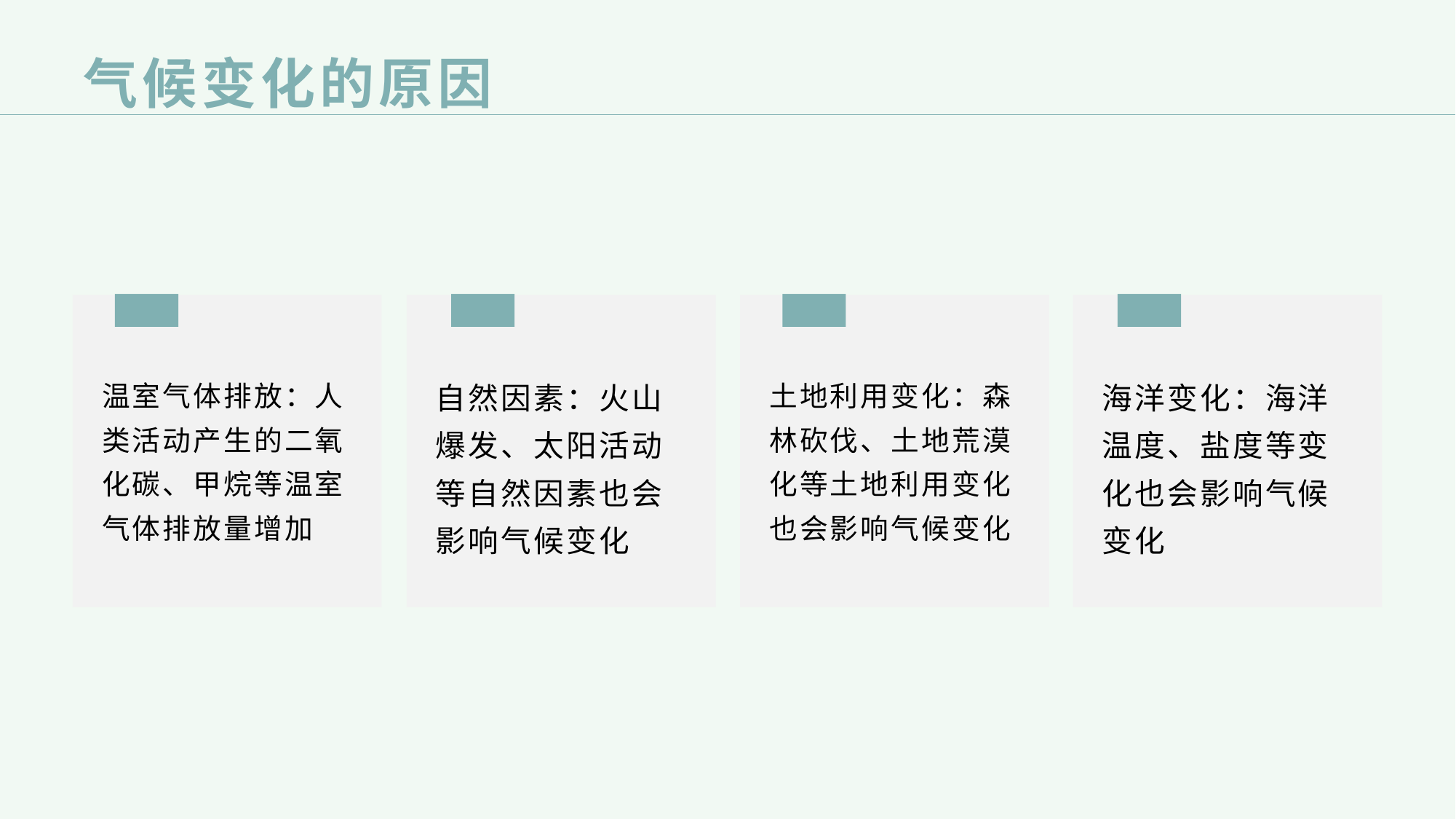

气候变化的原因

温室气体排放：人类活动产生的二氧化碳、甲烷等温室气体排放量增加
自然因素：火山爆发、太阳活动等自然因素也会影响气候变化
土地利用变化：森林砍伐、土地荒漠化等土地利用变化也会影响气候变化
海洋变化：海洋温度、盐度等变化也会影响气候变化